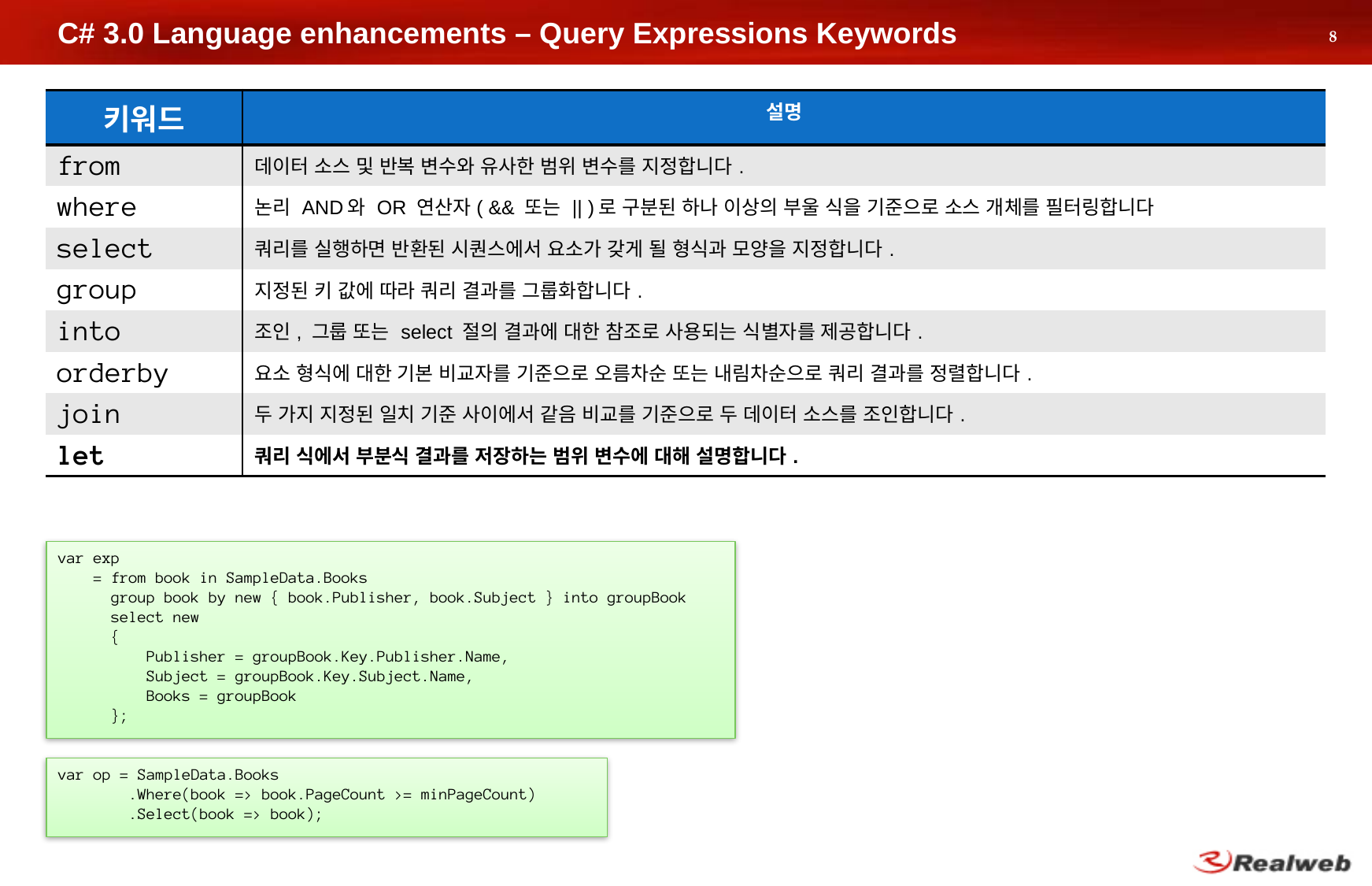

# C# 3.0 Language enhancements – Query Expressions Keywords
8
| 키워드 | 설명 |
| --- | --- |
| from | 데이터 소스 및 반복 변수와 유사한 범위 변수를 지정합니다. |
| where | 논리 AND와 OR 연산자( && 또는 || )로 구분된 하나 이상의 부울 식을 기준으로 소스 개체를 필터링합니다 |
| select | 쿼리를 실행하면 반환된 시퀀스에서 요소가 갖게 될 형식과 모양을 지정합니다. |
| group | 지정된 키 값에 따라 쿼리 결과를 그룹화합니다. |
| into | 조인, 그룹 또는 select 절의 결과에 대한 참조로 사용되는 식별자를 제공합니다. |
| orderby | 요소 형식에 대한 기본 비교자를 기준으로 오름차순 또는 내림차순으로 쿼리 결과를 정렬합니다. |
| join | 두 가지 지정된 일치 기준 사이에서 같음 비교를 기준으로 두 데이터 소스를 조인합니다. |
| let | 쿼리 식에서 부분식 결과를 저장하는 범위 변수에 대해 설명합니다. |
var exp
    = from book in SampleData.Books
      group book by new { book.Publisher, book.Subject } into groupBook
      select new
      {
          Publisher = groupBook.Key.Publisher.Name,
          Subject = groupBook.Key.Subject.Name,
          Books = groupBook
      };
var op = SampleData.Books
        .Where(book => book.PageCount >= minPageCount)
        .Select(book => book);